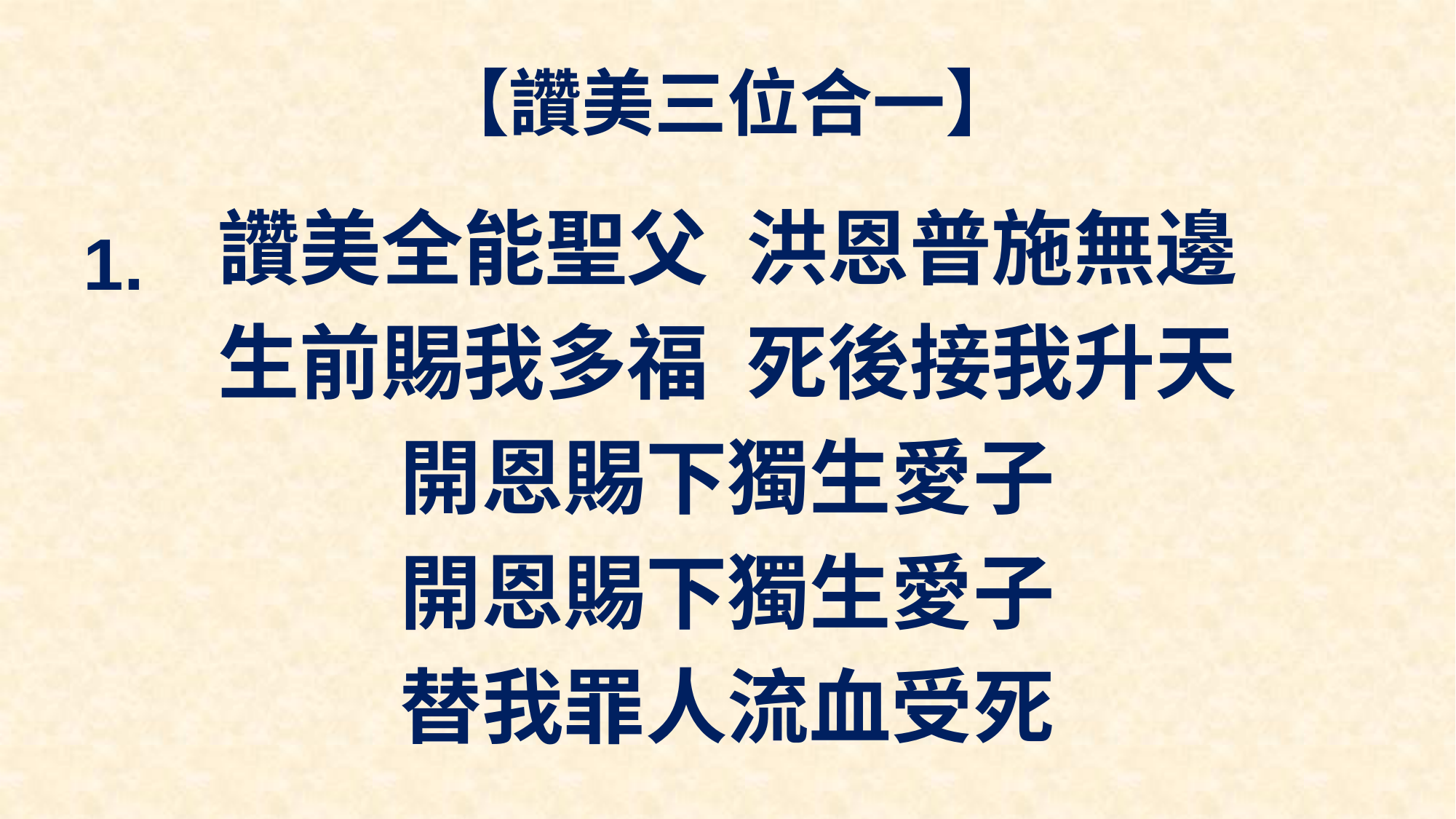

# 【讚美三位合一】
讚美全能聖父  洪恩普施無邊
生前賜我多福  死後接我升天
開恩賜下獨生愛子
開恩賜下獨生愛子
替我罪人流血受死
1.